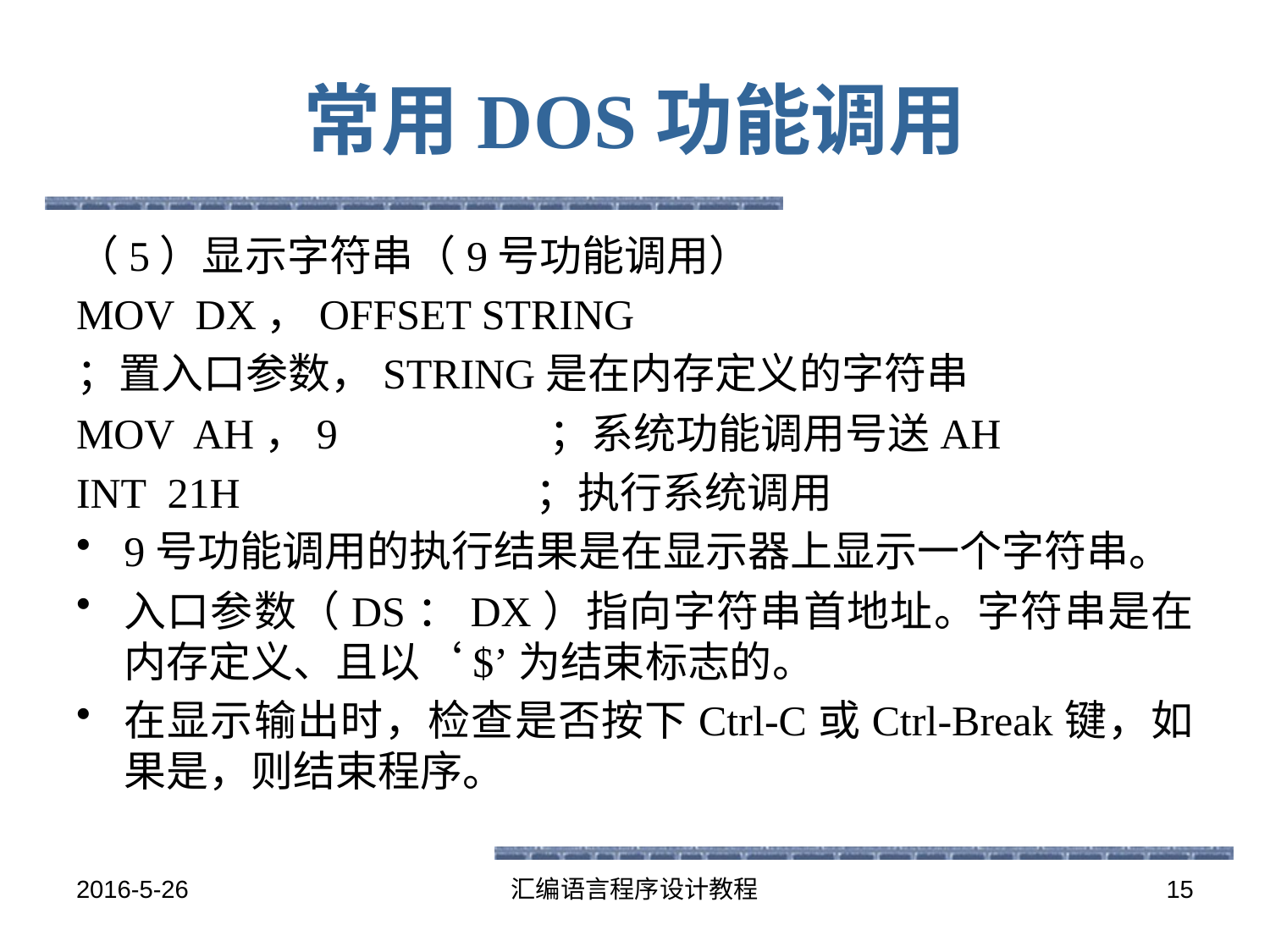

# 常用DOS功能调用
（5）显示字符串（9号功能调用）
MOV  DX，OFFSET STRING
；置入口参数，STRING是在内存定义的字符串
MOV  AH，9                   ；系统功能调用号送AH
INT  21H                           ；执行系统调用
9号功能调用的执行结果是在显示器上显示一个字符串。
入口参数（DS：DX）指向字符串首地址。字符串是在内存定义、且以‘$’为结束标志的。
在显示输出时，检查是否按下Ctrl-C或Ctrl-Break键，如果是，则结束程序。
2016-5-26
汇编语言程序设计教程
15